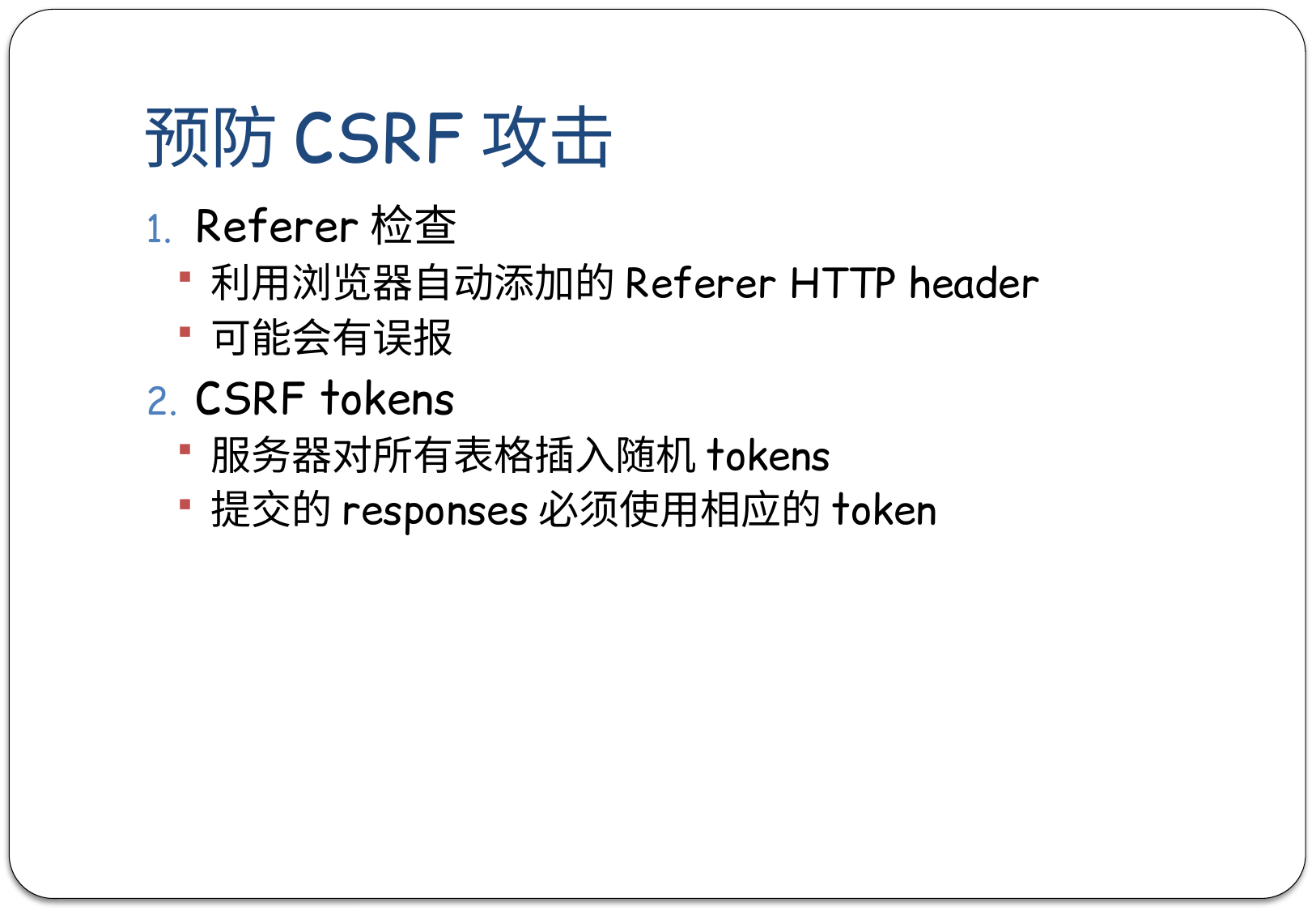

# 预防CSRF攻击
Referer检查
利用浏览器自动添加的Referer HTTP header
可能会有误报
CSRF tokens
服务器对所有表格插入随机tokens
提交的responses必须使用相应的token